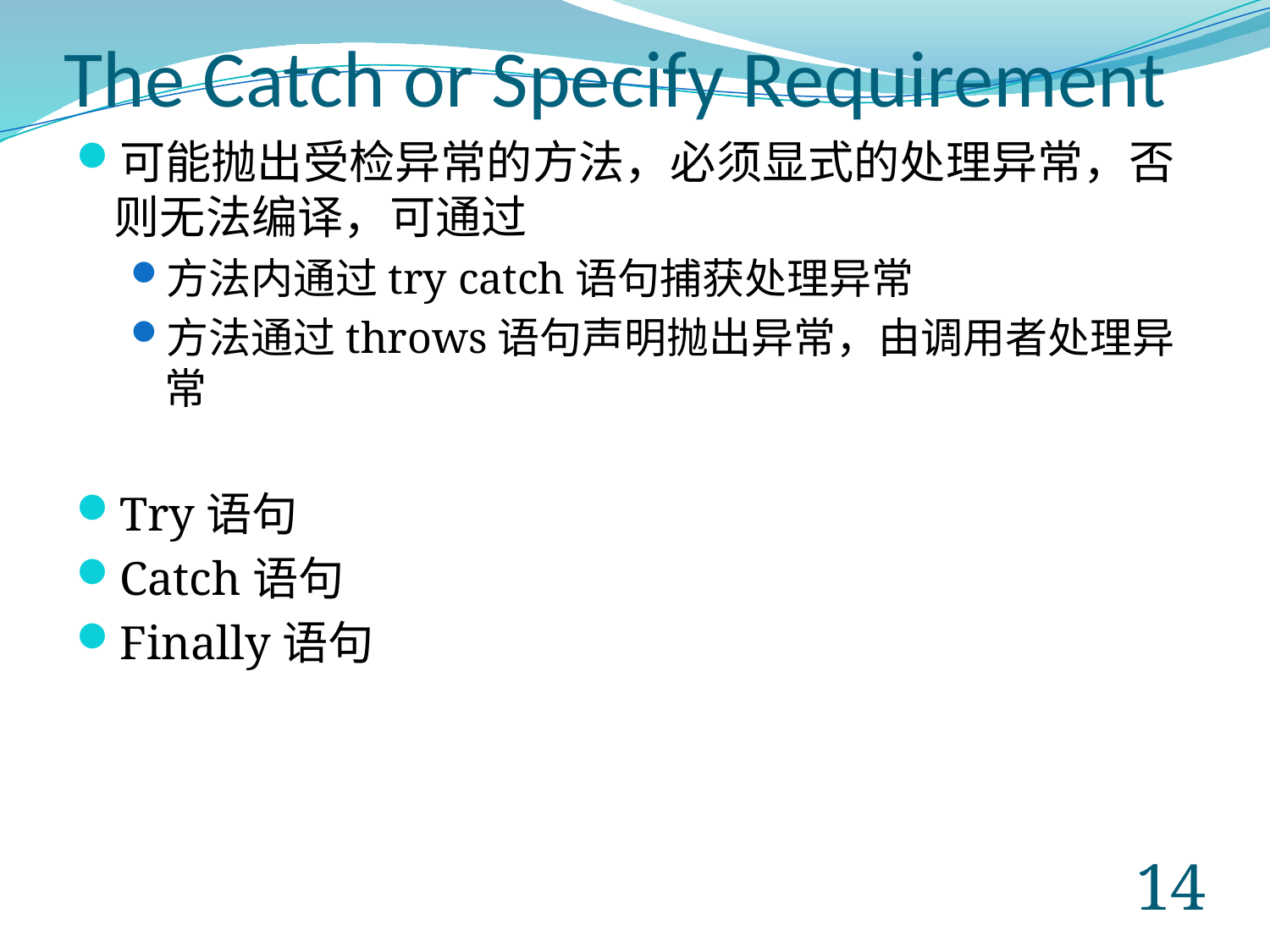

# The Catch or Specify Requirement
可能抛出受检异常的方法，必须显式的处理异常，否则无法编译，可通过
方法内通过try catch语句捕获处理异常
方法通过throws语句声明抛出异常，由调用者处理异常

Try语句
Catch语句
Finally语句
14